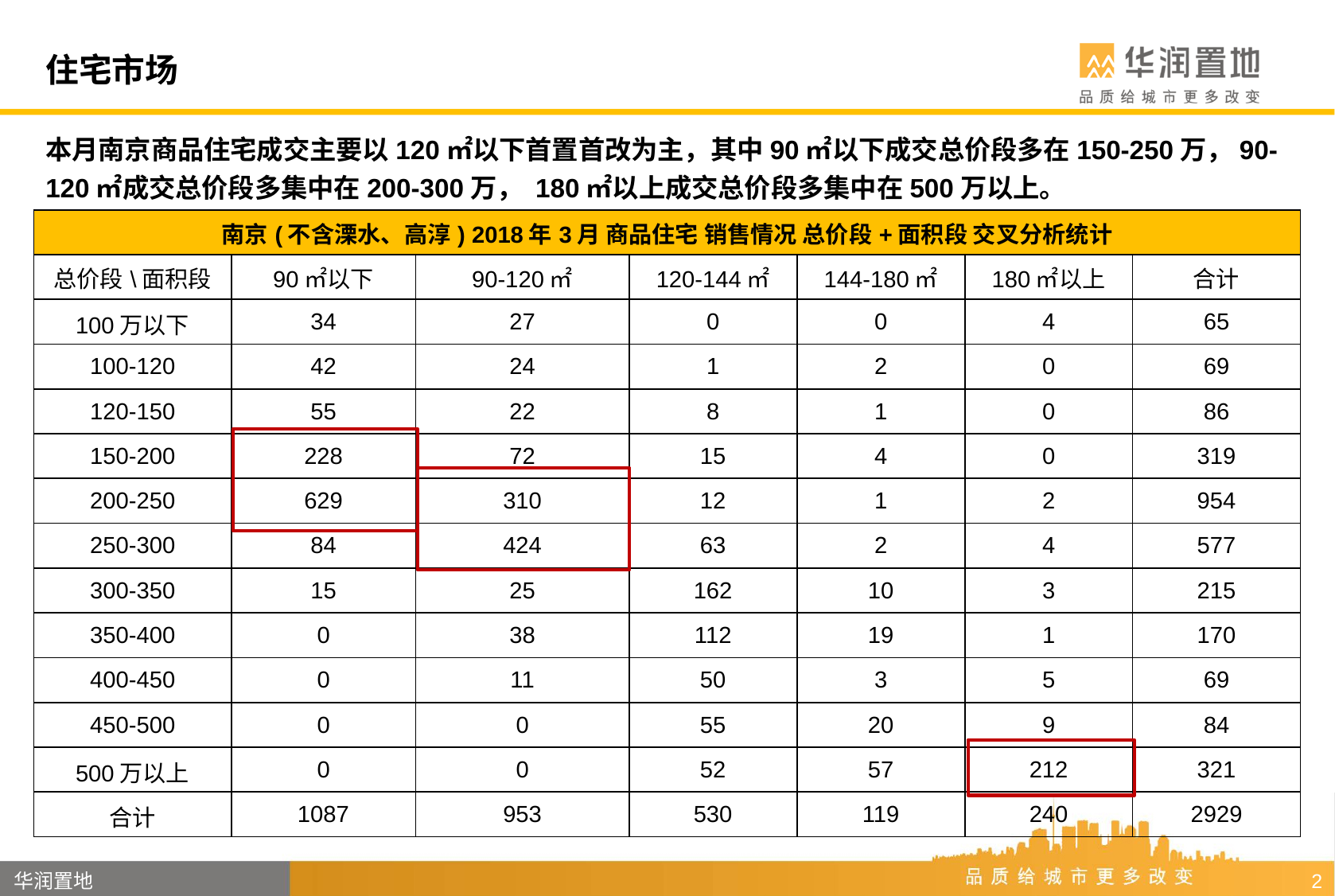

住宅市场
本月南京商品住宅成交主要以120㎡以下首置首改为主，其中90㎡以下成交总价段多在150-250万，90-120㎡成交总价段多集中在200-300万， 180㎡以上成交总价段多集中在500万以上。
| 南京(不含溧水、高淳) 2018年3月 商品住宅 销售情况 总价段+面积段 交叉分析统计 |  |  |  |  |  |  |
| --- | --- | --- | --- | --- | --- | --- |
| 总价段\面积段 | 90㎡以下 | 90-120㎡ | 120-144㎡ | 144-180㎡ | 180㎡以上 | 合计 |
| 100万以下 | 34 | 27 | 0 | 0 | 4 | 65 |
| 100-120 | 42 | 24 | 1 | 2 | 0 | 69 |
| 120-150 | 55 | 22 | 8 | 1 | 0 | 86 |
| 150-200 | 228 | 72 | 15 | 4 | 0 | 319 |
| 200-250 | 629 | 310 | 12 | 1 | 2 | 954 |
| 250-300 | 84 | 424 | 63 | 2 | 4 | 577 |
| 300-350 | 15 | 25 | 162 | 10 | 3 | 215 |
| 350-400 | 0 | 38 | 112 | 19 | 1 | 170 |
| 400-450 | 0 | 11 | 50 | 3 | 5 | 69 |
| 450-500 | 0 | 0 | 55 | 20 | 9 | 84 |
| 500万以上 | 0 | 0 | 52 | 57 | 212 | 321 |
| 合计 | 1087 | 953 | 530 | 119 | 240 | 2929 |